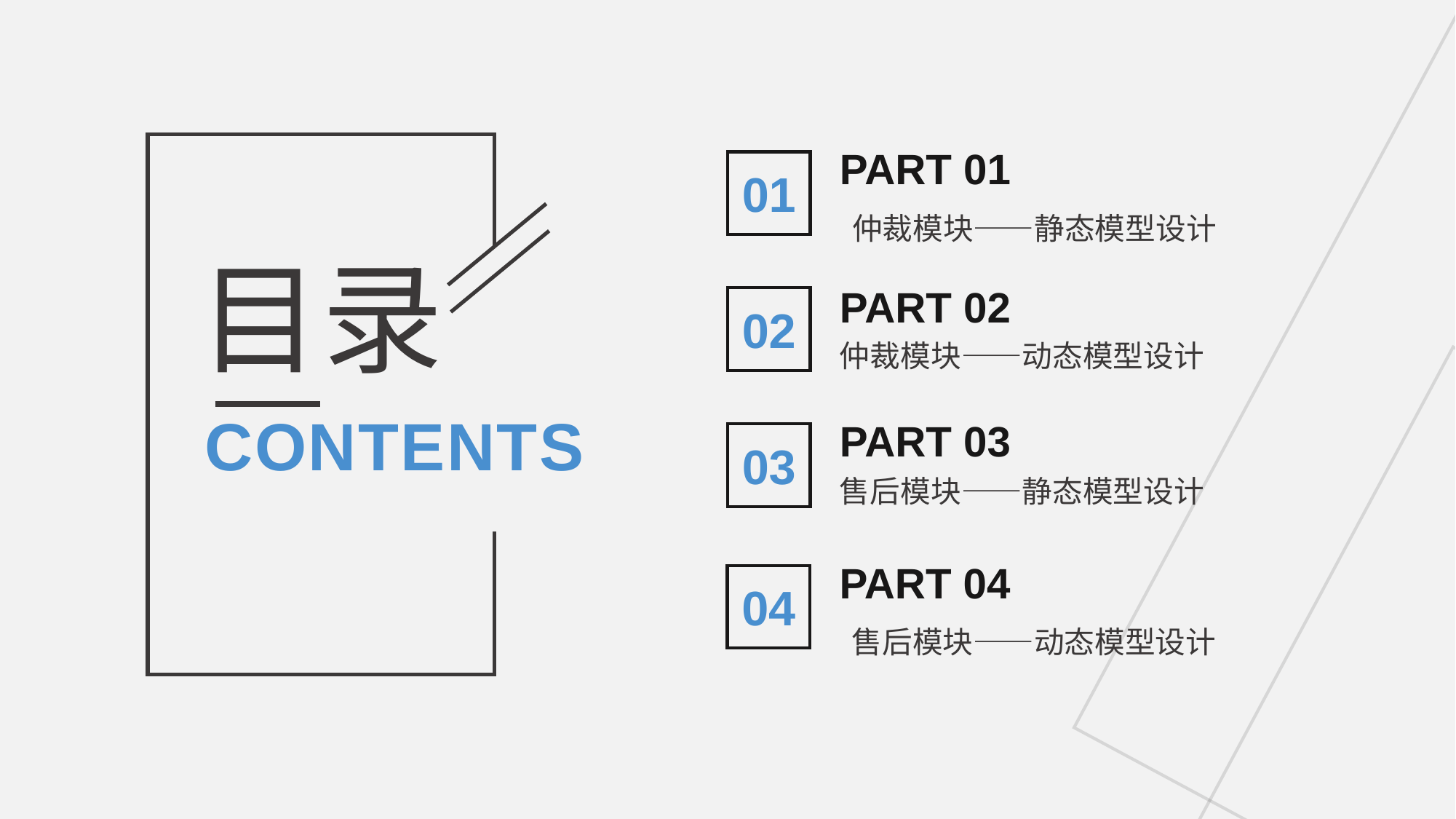

PART 01

01
仲裁模块——静态模型设计

PART 02

02
目录
仲裁模块——动态模型设计

CONTENTS
PART 03

03
售后模块——静态模型设计

PART 04

04
售后模块——动态模型设计